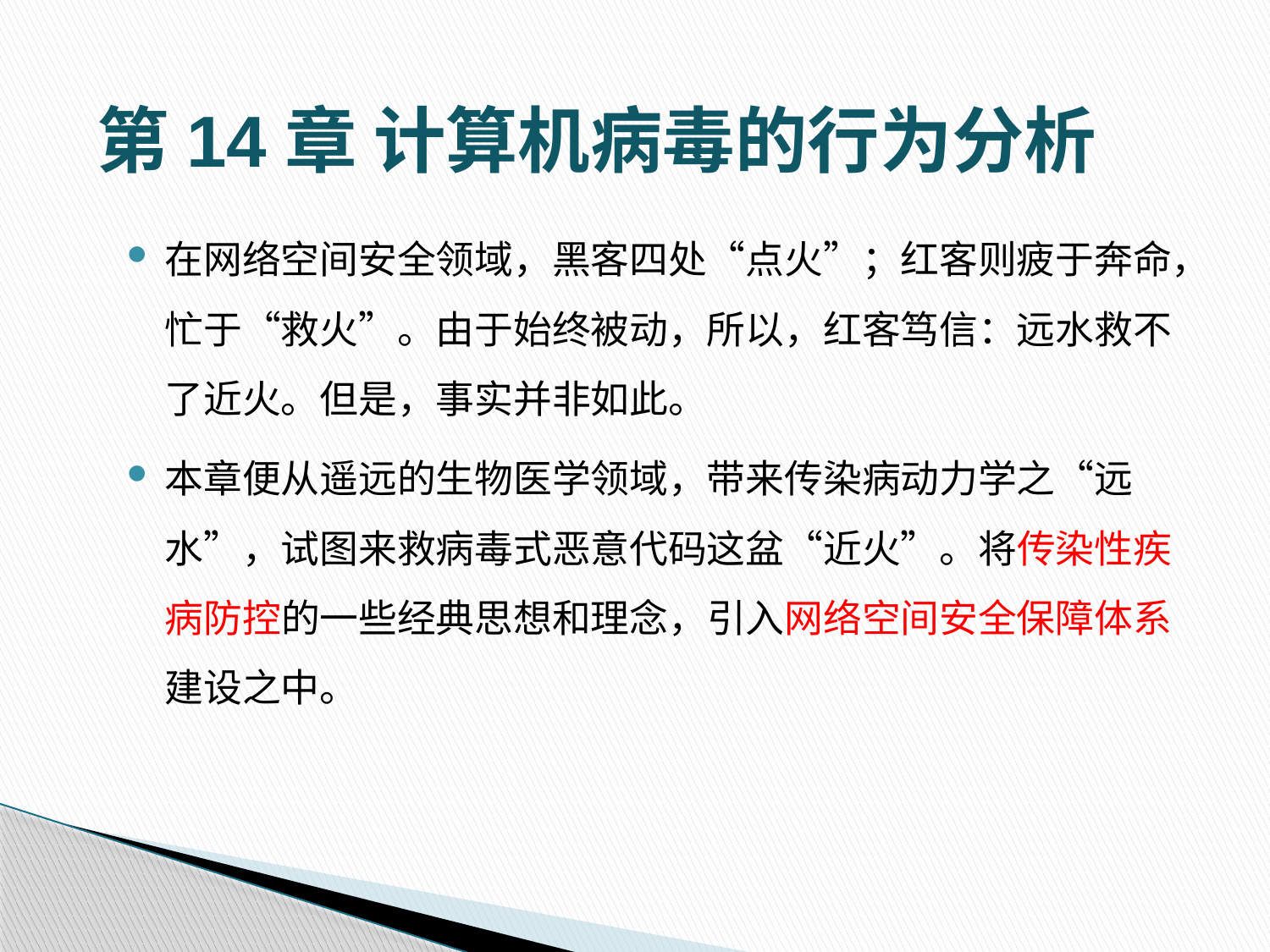

第14章 计算机病毒的行为分析
在网络空间安全领域，黑客四处“点火”；红客则疲于奔命，忙于“救火”。由于始终被动，所以，红客笃信：远水救不了近火。但是，事实并非如此。
本章便从遥远的生物医学领域，带来传染病动力学之“远水”，试图来救病毒式恶意代码这盆“近火”。将传染性疾病防控的一些经典思想和理念，引入网络空间安全保障体系建设之中。